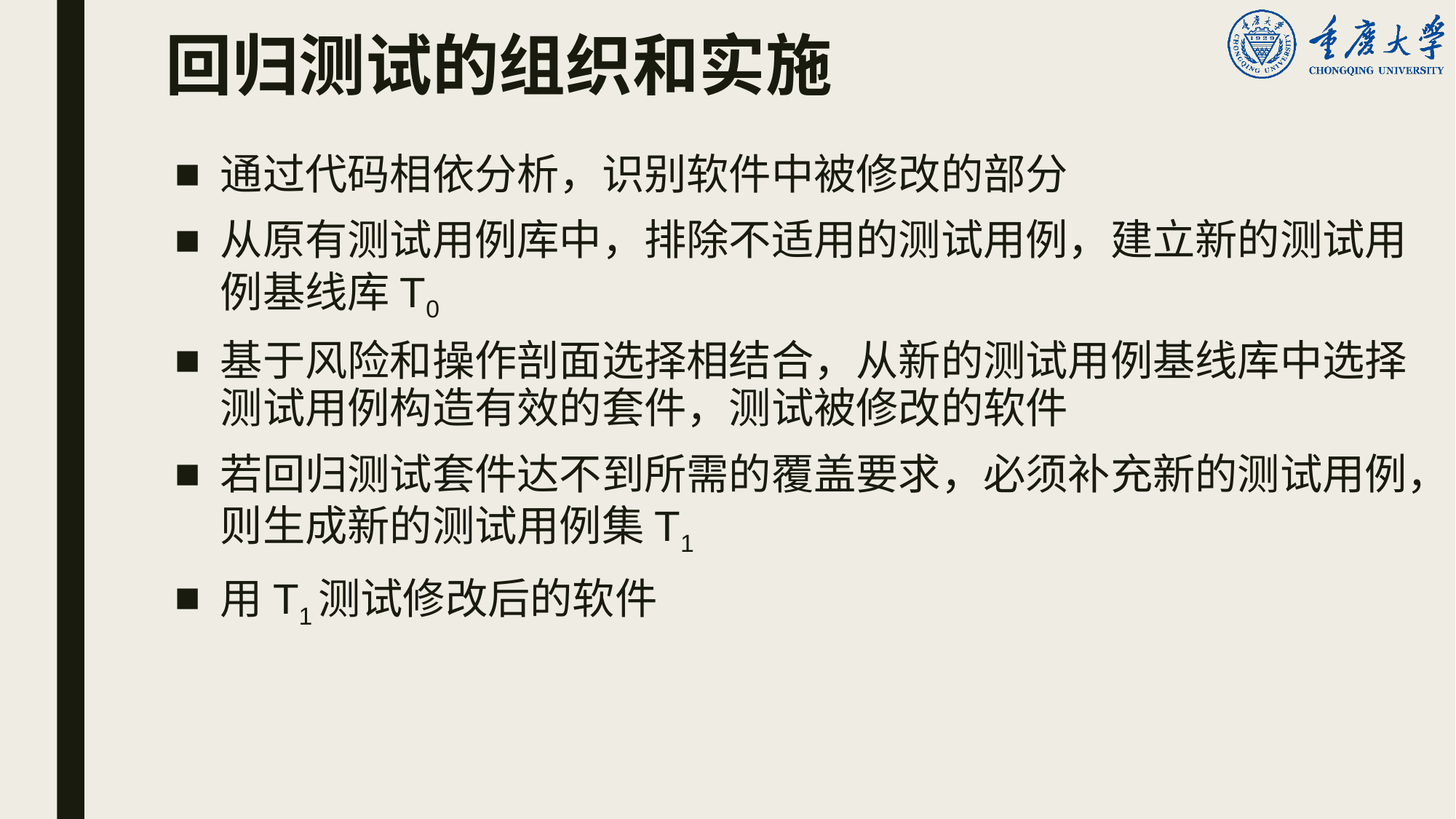

# 回归测试的组织和实施
通过代码相依分析，识别软件中被修改的部分
从原有测试用例库中，排除不适用的测试用例，建立新的测试用例基线库T0
基于风险和操作剖面选择相结合，从新的测试用例基线库中选择测试用例构造有效的套件，测试被修改的软件
若回归测试套件达不到所需的覆盖要求，必须补充新的测试用例，则生成新的测试用例集T1
用T1测试修改后的软件